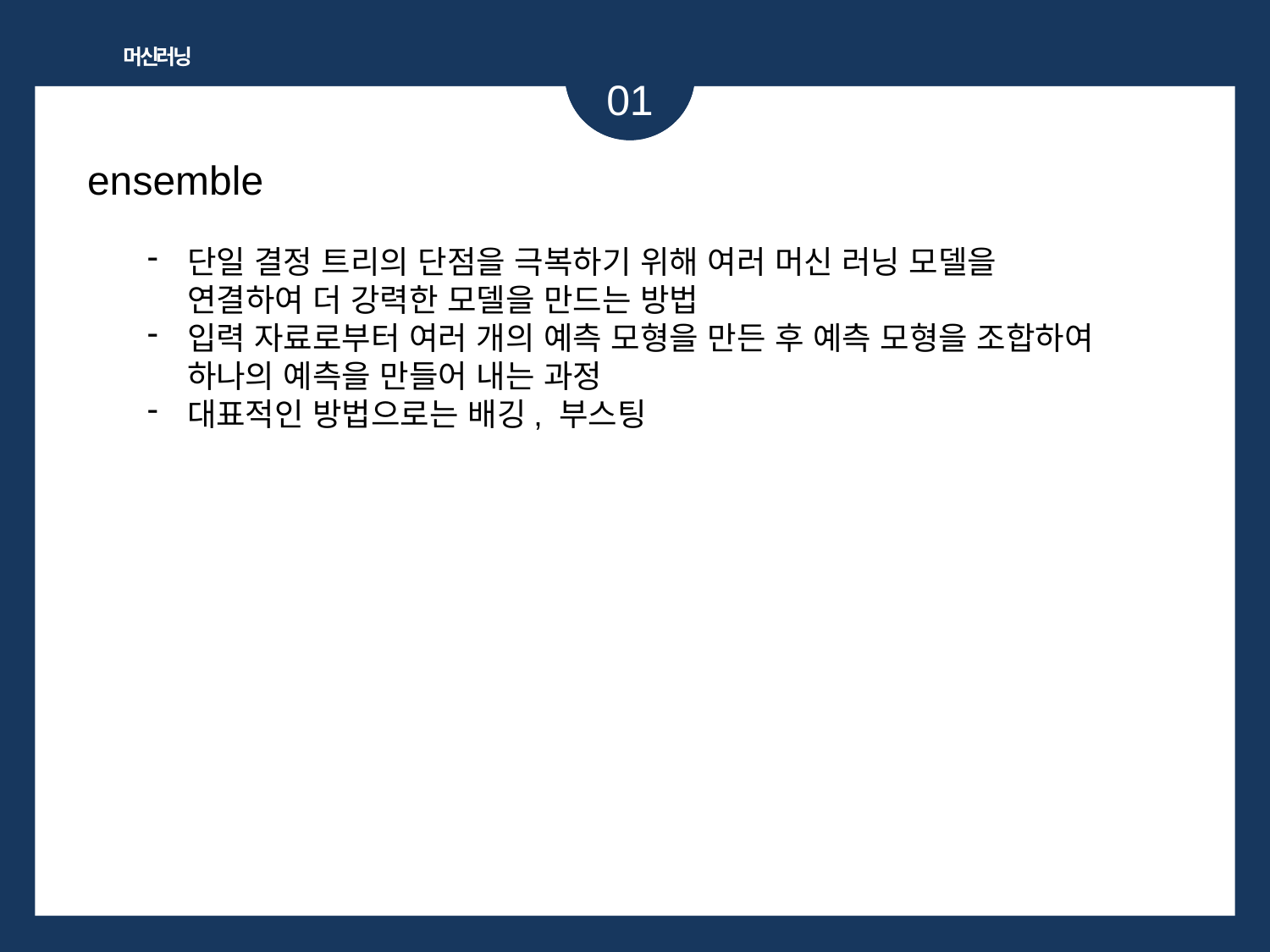

머신러닝
01
ensemble
단일 결정 트리의 단점을 극복하기 위해 여러 머신 러닝 모델을 연결하여 더 강력한 모델을 만드는 방법
입력 자료로부터 여러 개의 예측 모형을 만든 후 예측 모형을 조합하여 하나의 예측을 만들어 내는 과정
대표적인 방법으로는 배깅, 부스팅